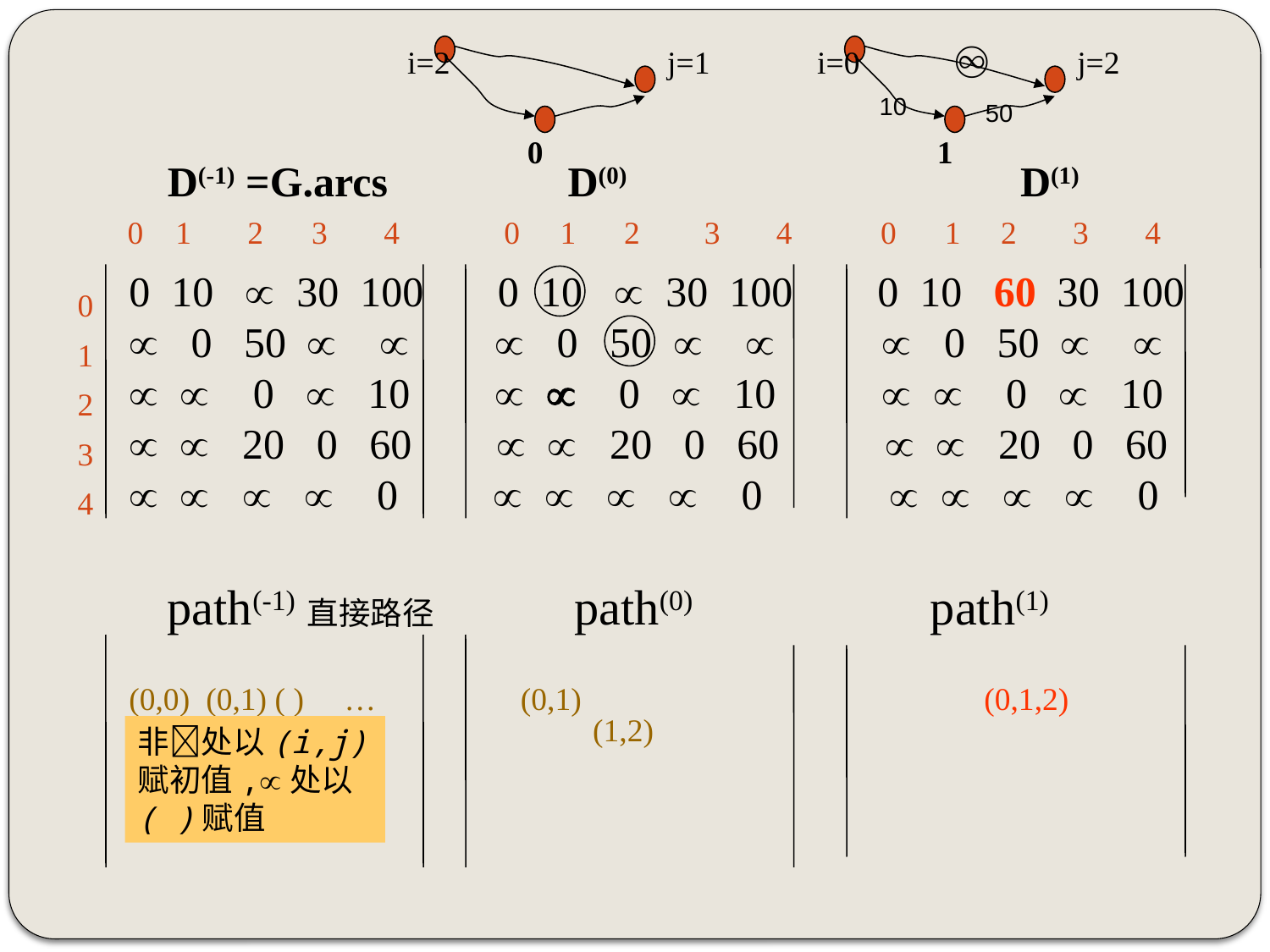

♾
i=2

j=1

0
i=0

j=2

1
10
50
D(-1) =G.arcs                 D(0)                                      D(1)
0    1       2      3       4             0     1      2        3       4           0      1     2       3       4
 0  10   ∝  30  100       0  10   ∝  30  100        0  10   60  30  100
 ∝   0   50  ∝    ∝        ∝   0   50  ∝    ∝          ∝   0   50  ∝    ∝
 ∝  ∝    0   ∝   10        ∝  ∝    0   ∝   10          ∝  ∝    0   ∝   10
 ∝  ∝   20   0   60        ∝  ∝   20   0   60          ∝  ∝   20   0   60
 ∝  ∝   ∝   ∝    0         ∝  ∝   ∝   ∝    0            ∝  ∝   ∝   ∝    0

    path(-1)直接路径            path(0)                                 path(1)

 (0,0)  (0,1) ( )     …                  (0,1)                                                  (0,1,2)
                                                           (1,2)
                                                               (2,4)

0
1
2
3
4

非∝处以(i,j)
赋初值,∝处以
( )赋值